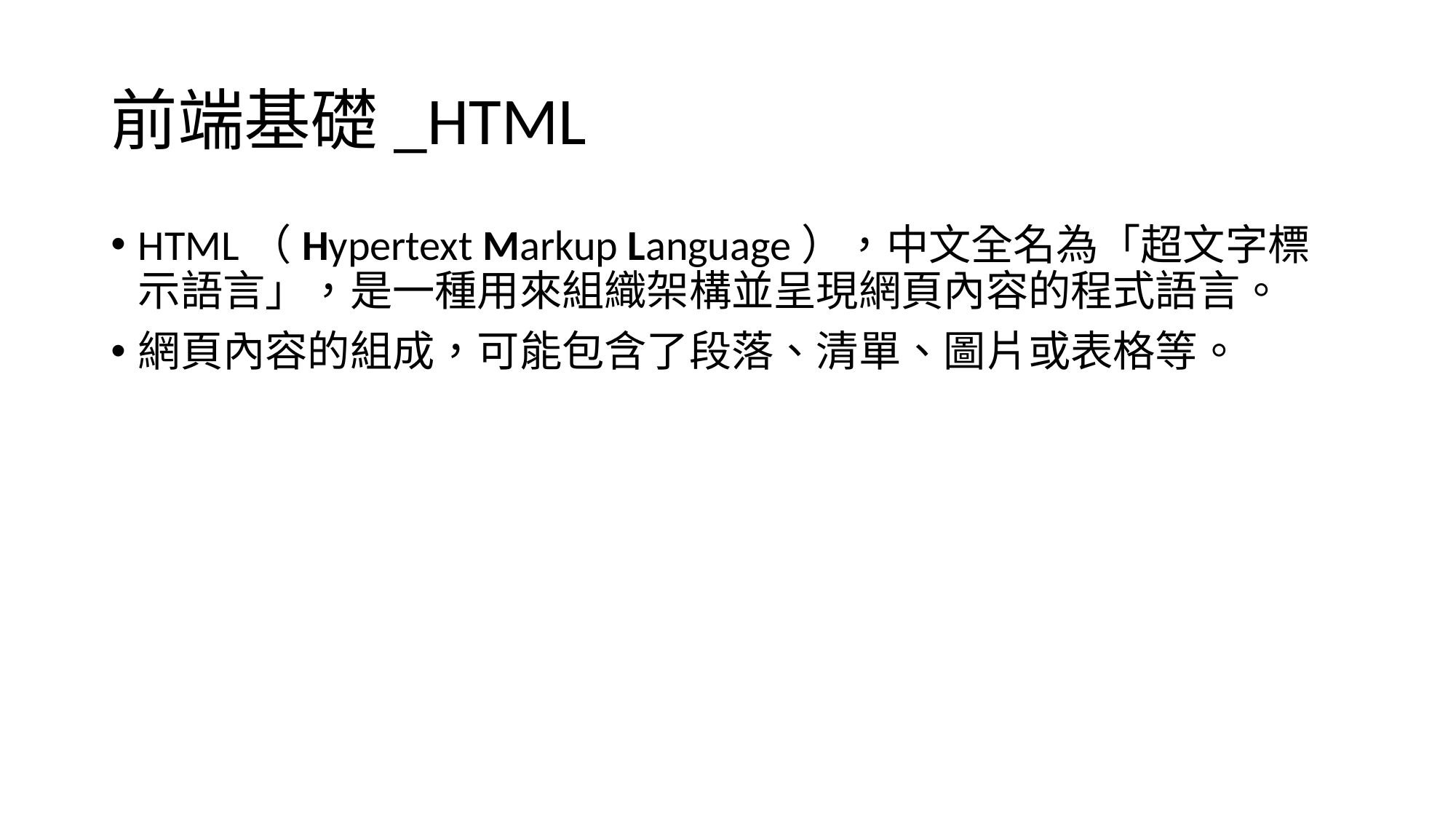

# 前端基礎_HTML
HTML（Hypertext Markup Language），中文全名為「超文字標示語言」，是一種用來組織架構並呈現網頁內容的程式語言。
網頁內容的組成，可能包含了段落、清單、圖片或表格等。